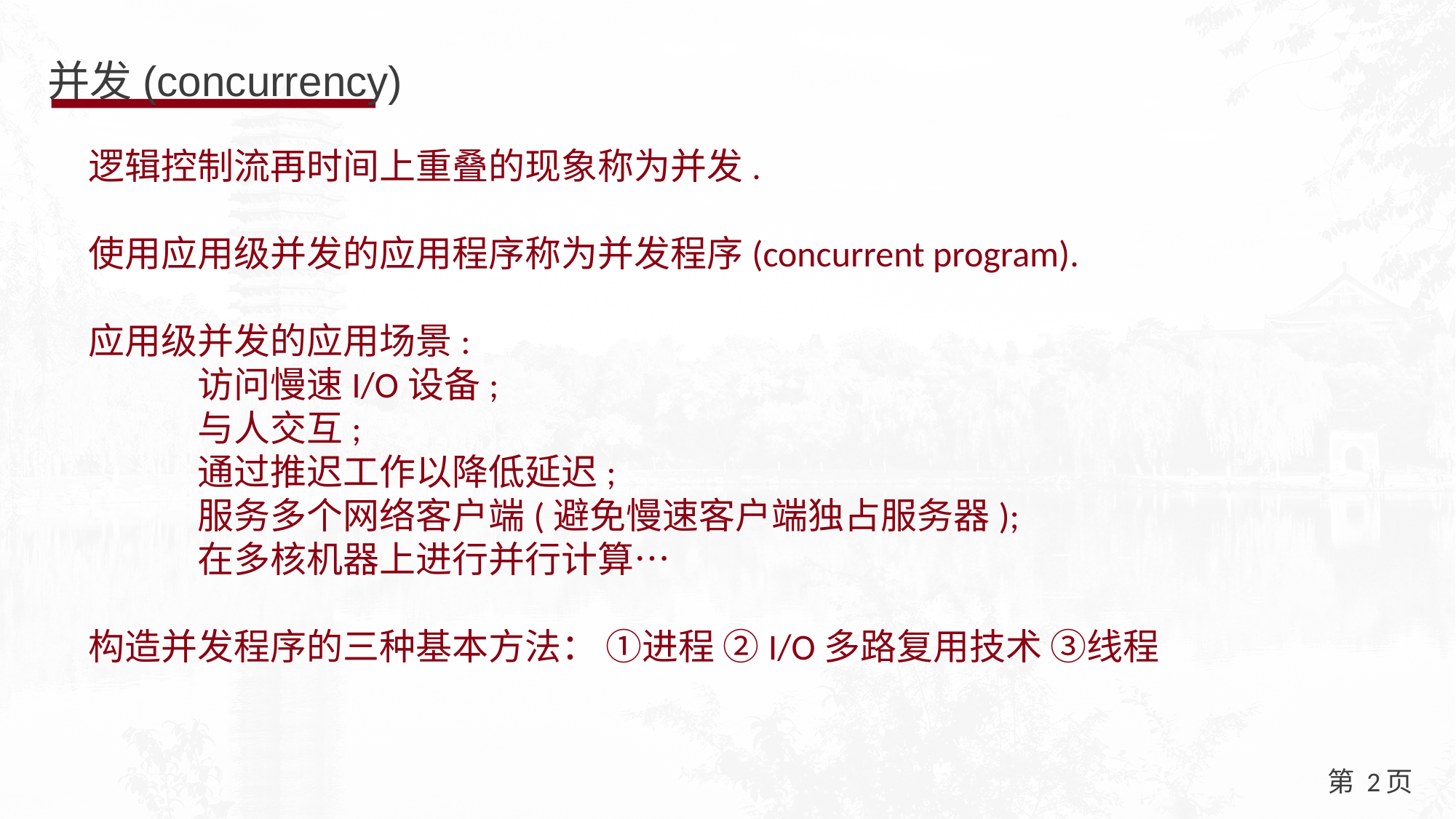

并发(concurrency)

逻辑控制流再时间上重叠的现象称为并发.

使用应用级并发的应用程序称为并发程序(concurrent program).

应用级并发的应用场景:
	访问慢速I/O设备;
	与人交互;
	通过推迟工作以降低延迟;
	服务多个网络客户端(避免慢速客户端独占服务器);
	在多核机器上进行并行计算…

构造并发程序的三种基本方法： ①进程 ②I/O多路复用技术 ③线程

2